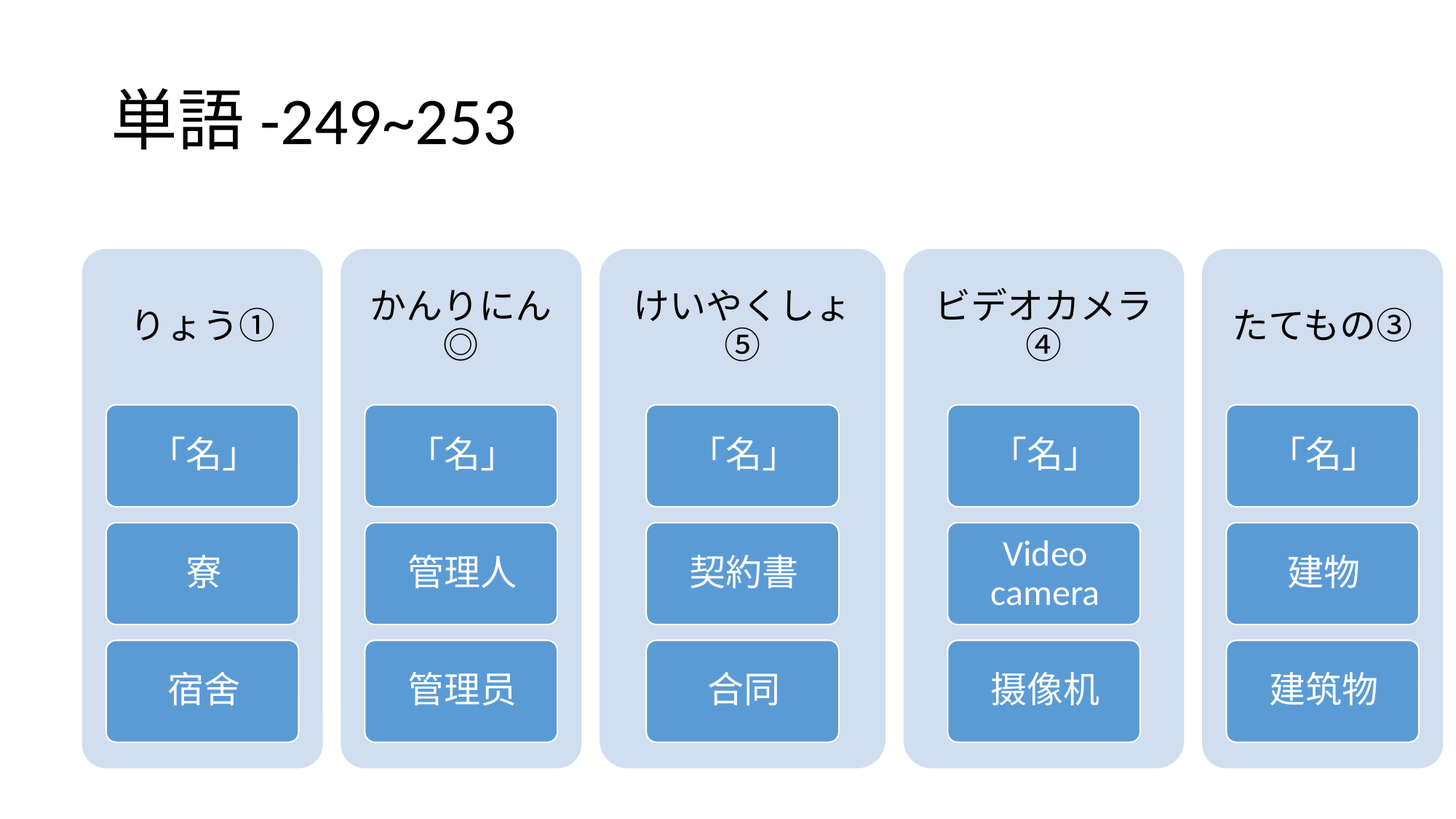

# 単語-249~253
りょう①
「名」
寮
宿舍
かんりにん◎
「名」
管理人
管理员
けいやくしょ⑤
「名」
契約書
合同
ビデオカメラ④
「名」
Video camera
摄像机
たてもの③
「名」
建物
建筑物